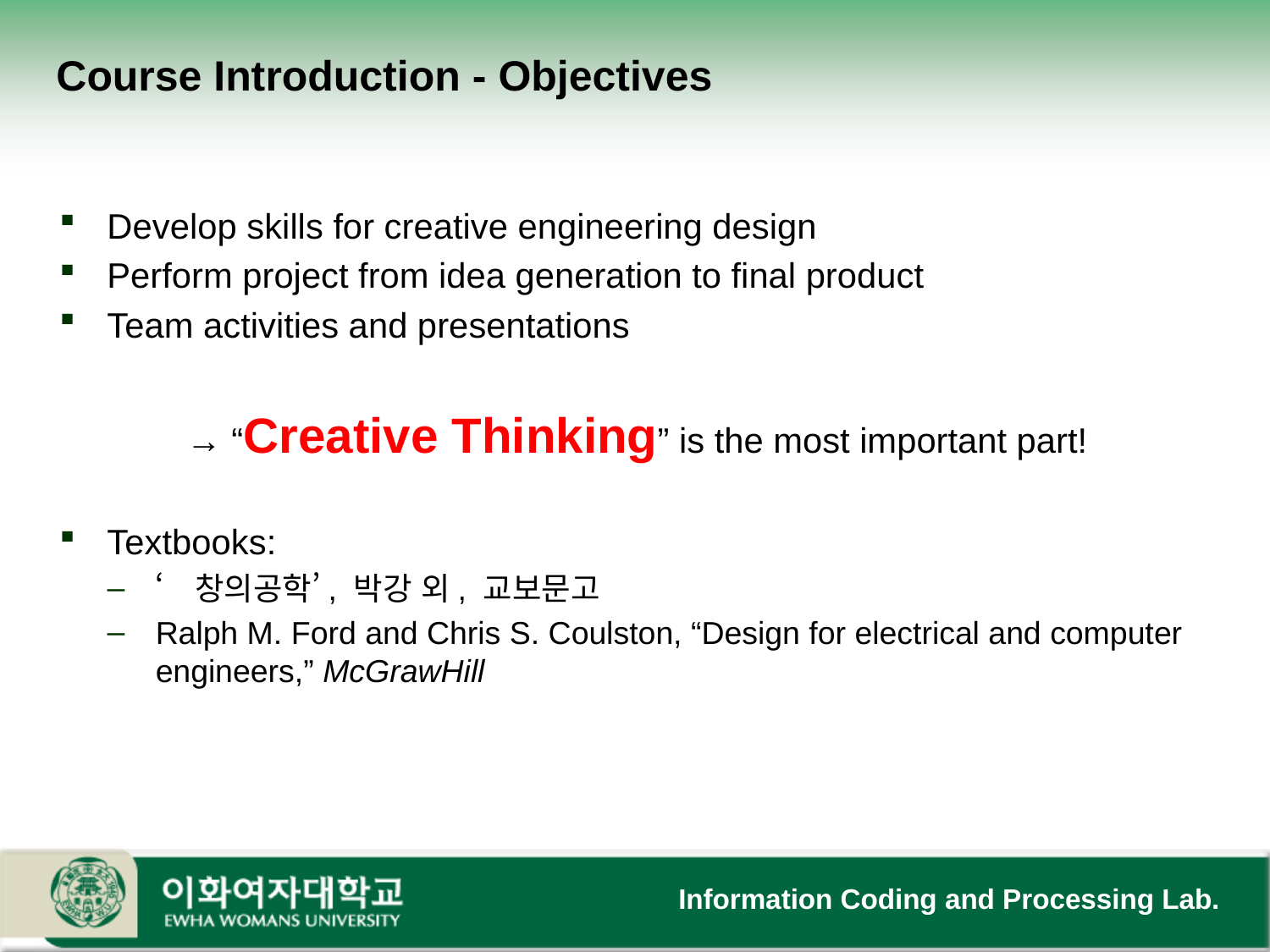

# Course Introduction - Objectives

Develop skills for creative engineering design
Perform project from idea generation to final product
Team activities and presentations

	→ “Creative Thinking” is the most important part!

Textbooks:
‘창의공학’, 박강 외, 교보문고
Ralph M. Ford and Chris S. Coulston, “Design for electrical and computer engineers,” McGrawHill